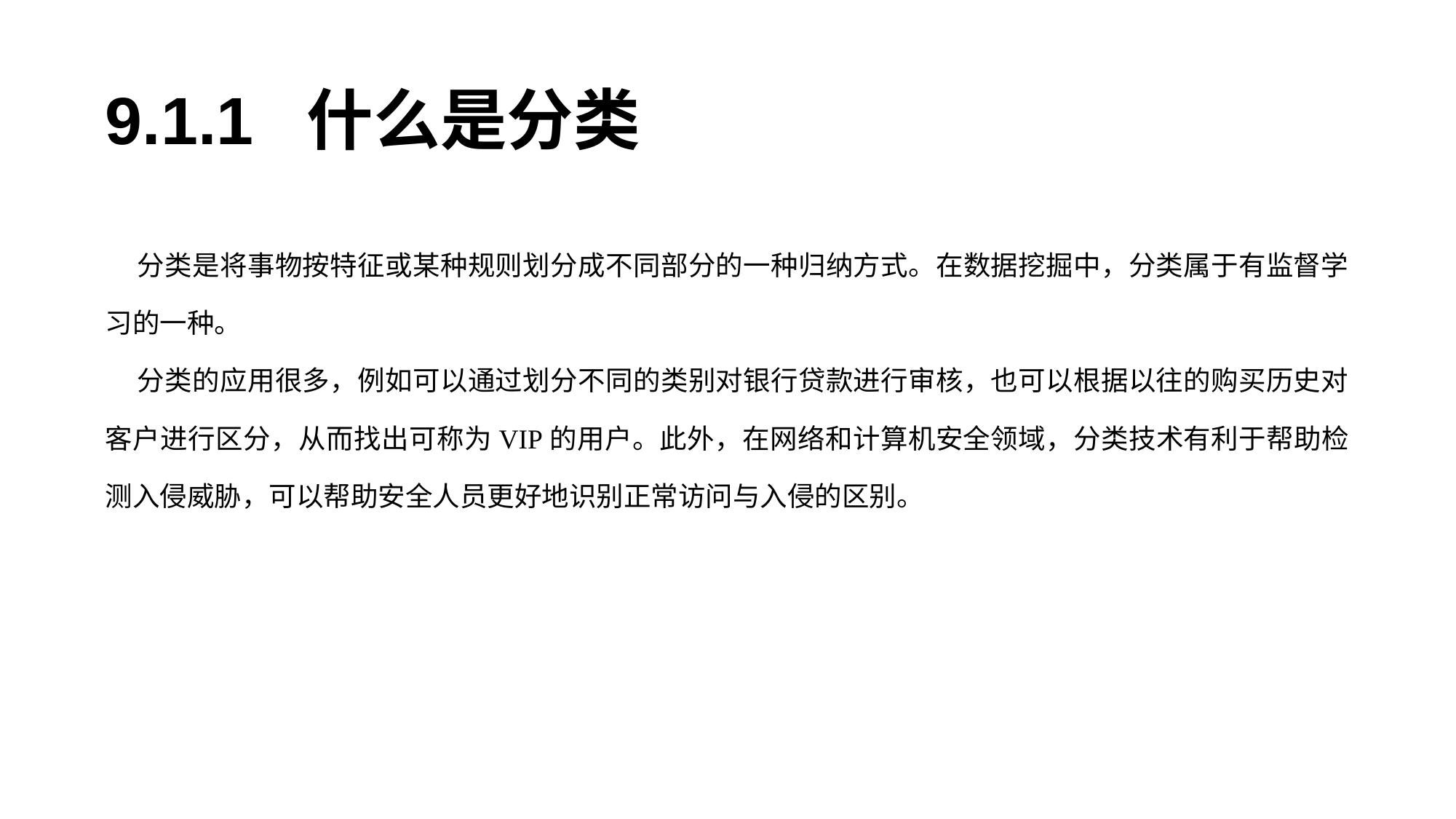

# 9.1.1  什么是分类
分类是将事物按特征或某种规则划分成不同部分的一种归纳方式。在数据挖掘中，分类属于有监督学习的一种。
分类的应用很多，例如可以通过划分不同的类别对银行贷款进行审核，也可以根据以往的购买历史对客户进行区分，从而找出可称为VIP的用户。此外，在网络和计算机安全领域，分类技术有利于帮助检测入侵威胁，可以帮助安全人员更好地识别正常访问与入侵的区别。